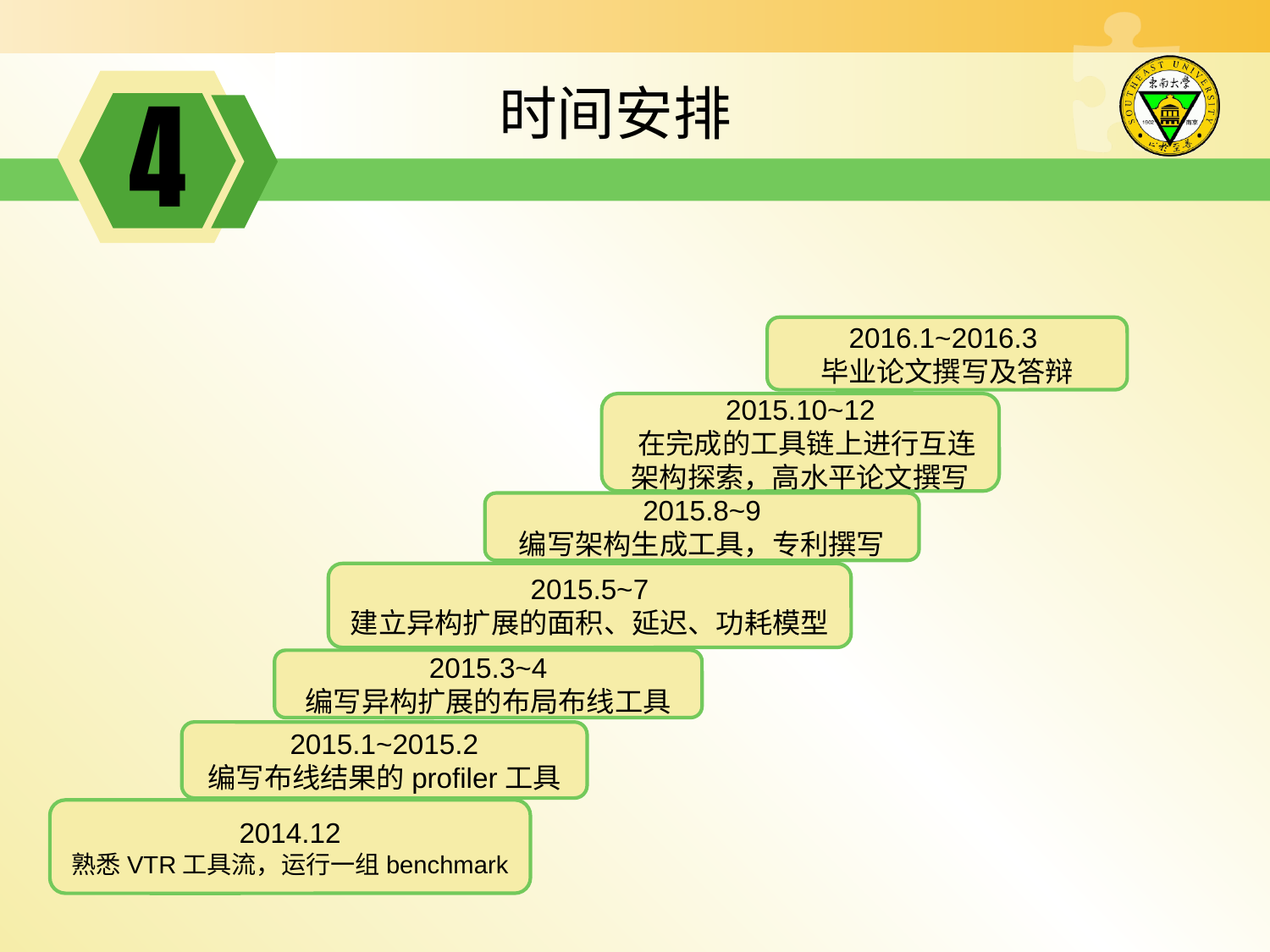

4
时间安排

2016.1~2016.3
毕业论文撰写及答辩
2015.10~12
 在完成的工具链上进行互连架构探索，高水平论文撰写
2015.8~9
编写架构生成工具，专利撰写
2015.5~7
建立异构扩展的面积、延迟、功耗模型
2015.3~4
编写异构扩展的布局布线工具
2015.1~2015.2
编写布线结果的profiler工具
2014.12
熟悉VTR工具流，运行一组benchmark